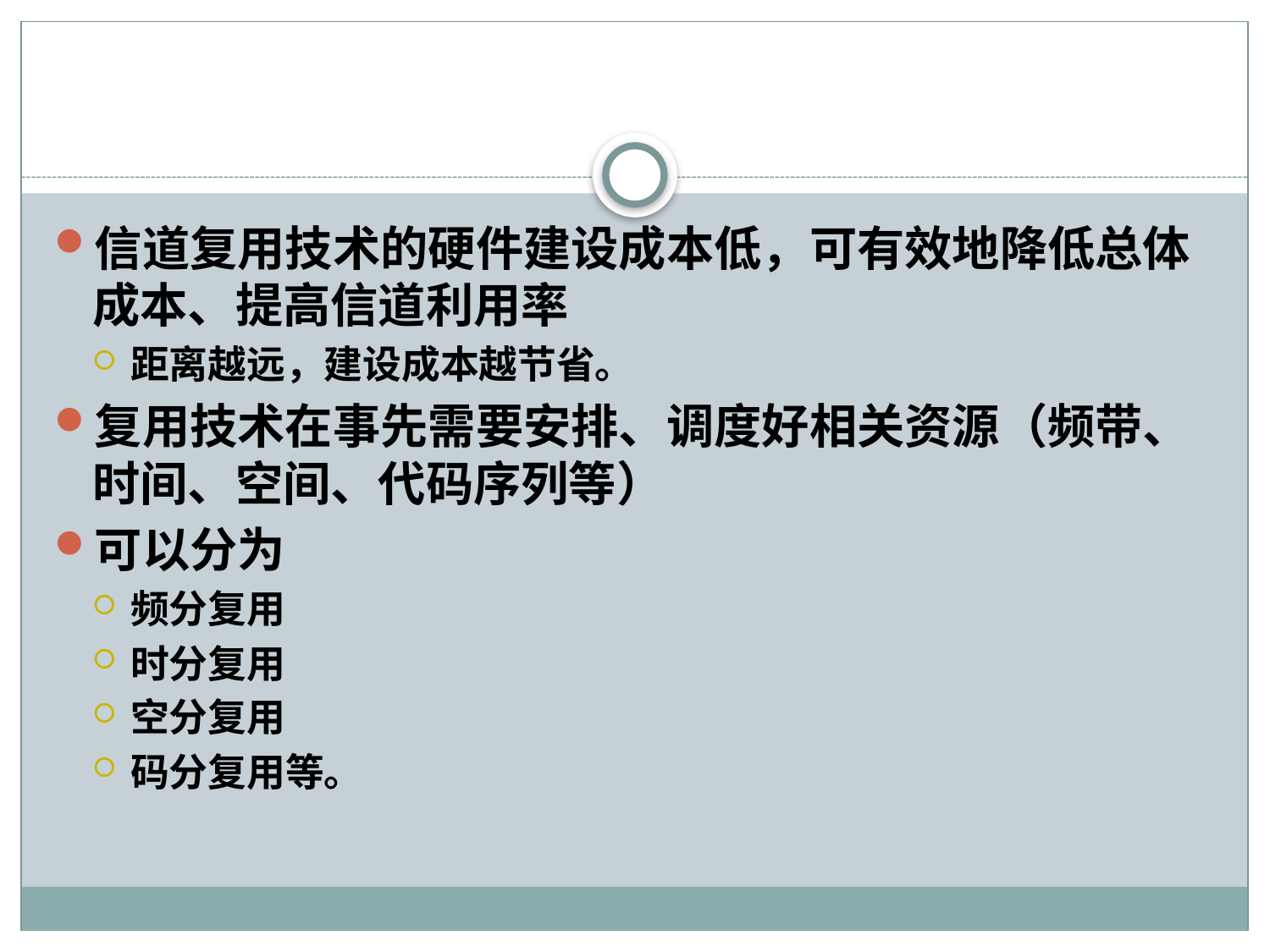

#
信道复用技术的硬件建设成本低，可有效地降低总体成本、提高信道利用率
距离越远，建设成本越节省。
复用技术在事先需要安排、调度好相关资源（频带、时间、空间、代码序列等）
可以分为
频分复用
时分复用
空分复用
码分复用等。